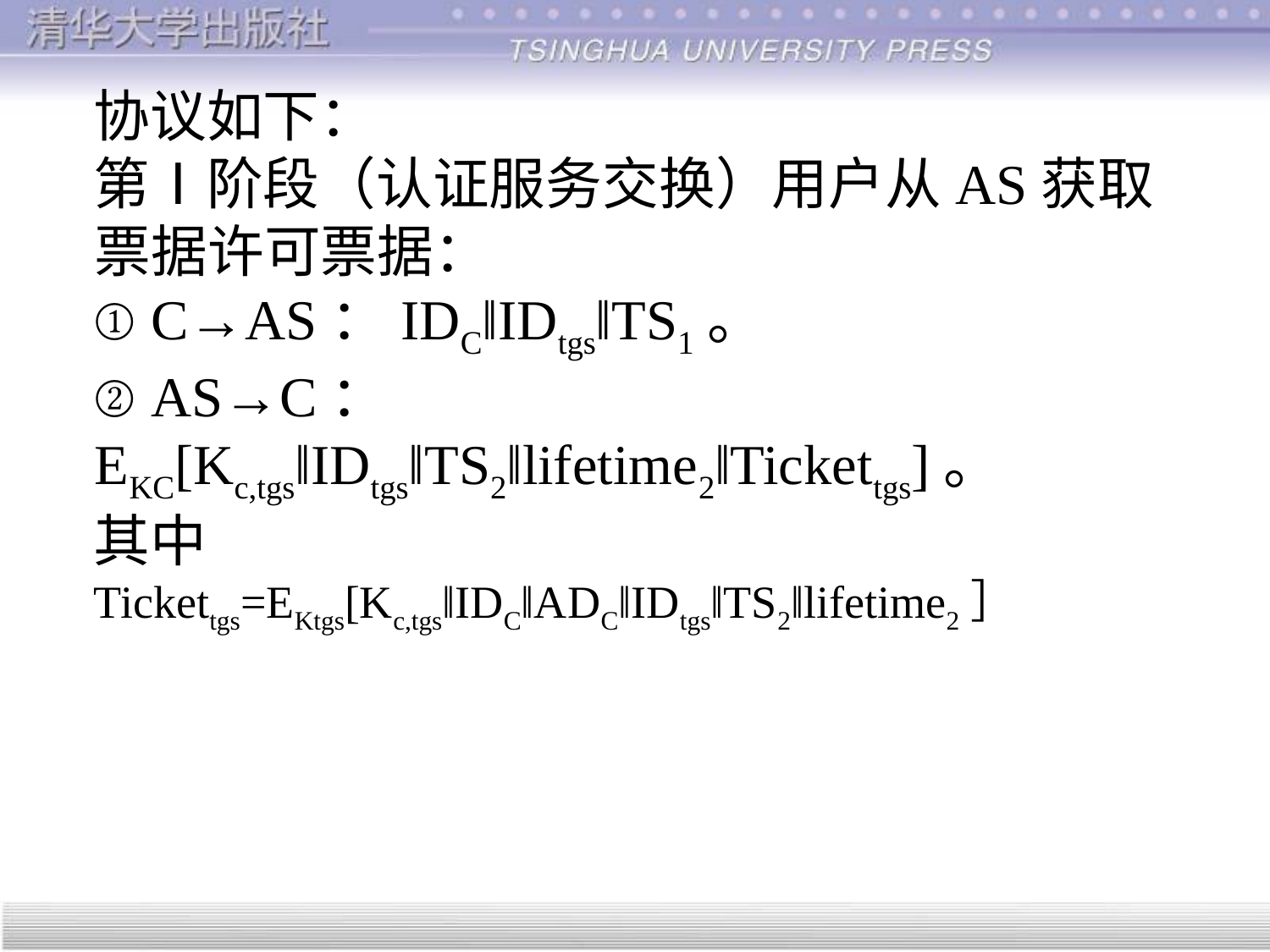

协议如下：
第Ⅰ阶段（认证服务交换）用户从AS获取票据许可票据：
① C→AS：IDC‖IDtgs‖TS1。
② AS→C：EKC[Kc,tgs‖IDtgs‖TS2‖lifetime2‖Tickettgs]。
其中
Tickettgs=EKtgs[Kc,tgs‖IDC‖ADC‖IDtgs‖TS2‖lifetime2］